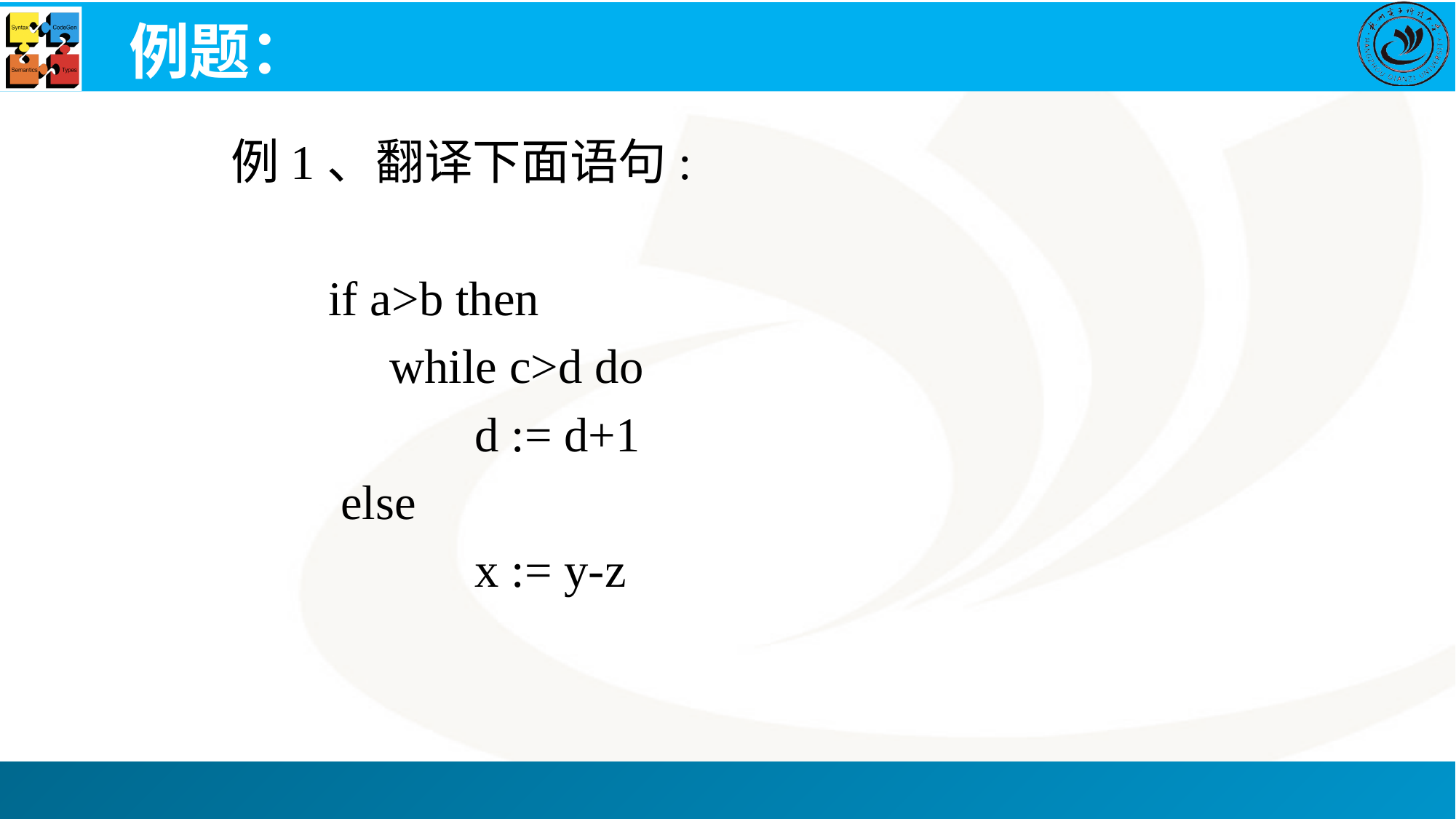

# 例题：
例1、翻译下面语句:

        if a>b then
             while c>d do
                    d := d+1
         else
                    x := y-z
105